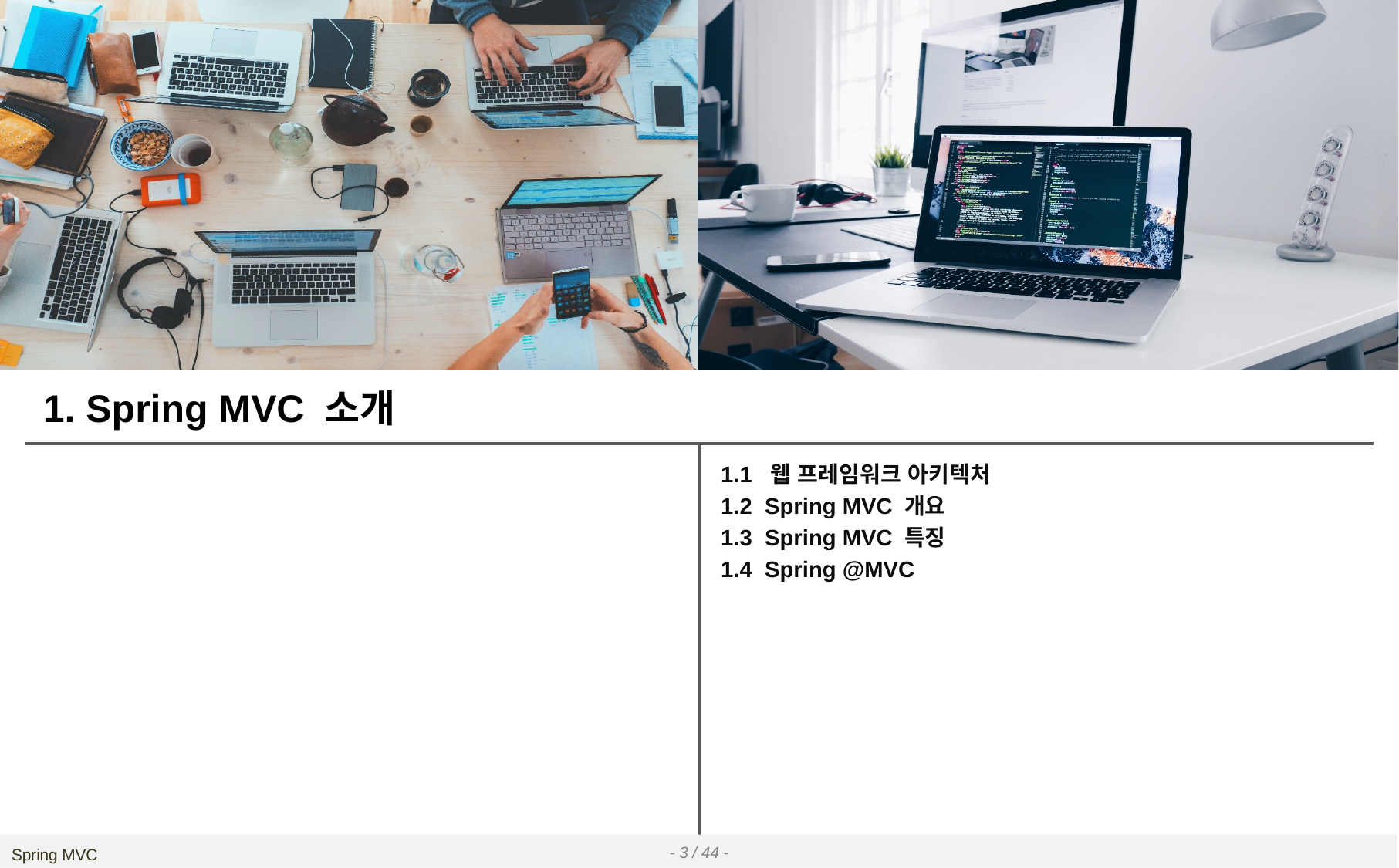

# 1. Spring MVC 소개
1.1  웹 프레임워크 아키텍처
1.2  Spring MVC 개요
1.3  Spring MVC 특징
1.4  Spring @MVC